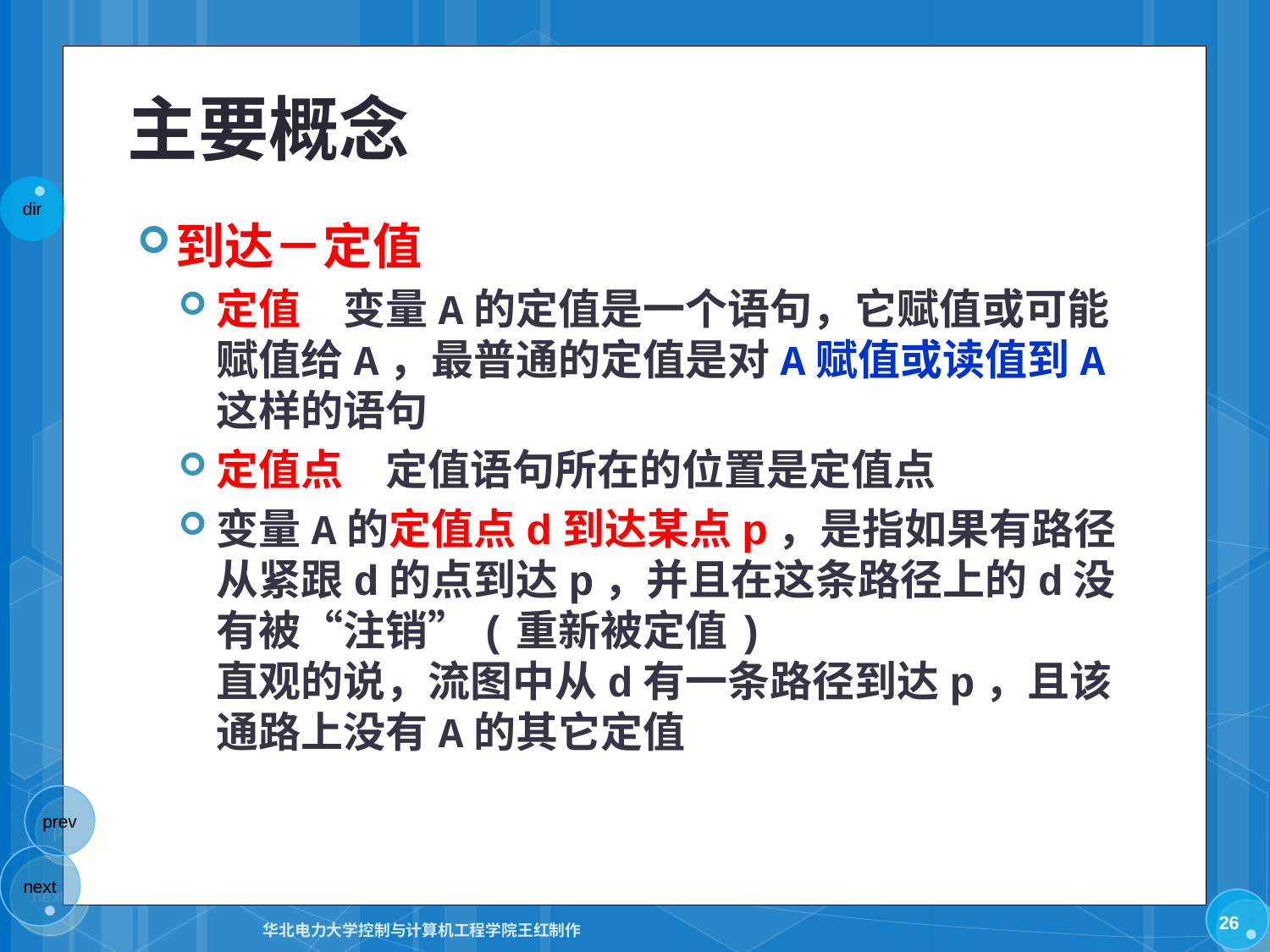

# 主要概念
到达－定值
定值　变量A的定值是一个语句，它赋值或可能赋值给A，最普通的定值是对A赋值或读值到A这样的语句
定值点　定值语句所在的位置是定值点
变量A的定值点d到达某点p，是指如果有路径从紧跟d的点到达p，并且在这条路径上的d没有被“注销”(重新被定值)
直观的说，流图中从d有一条路径到达p，且该通路上没有A的其它定值

26
华北电力大学控制与计算机工程学院王红制作